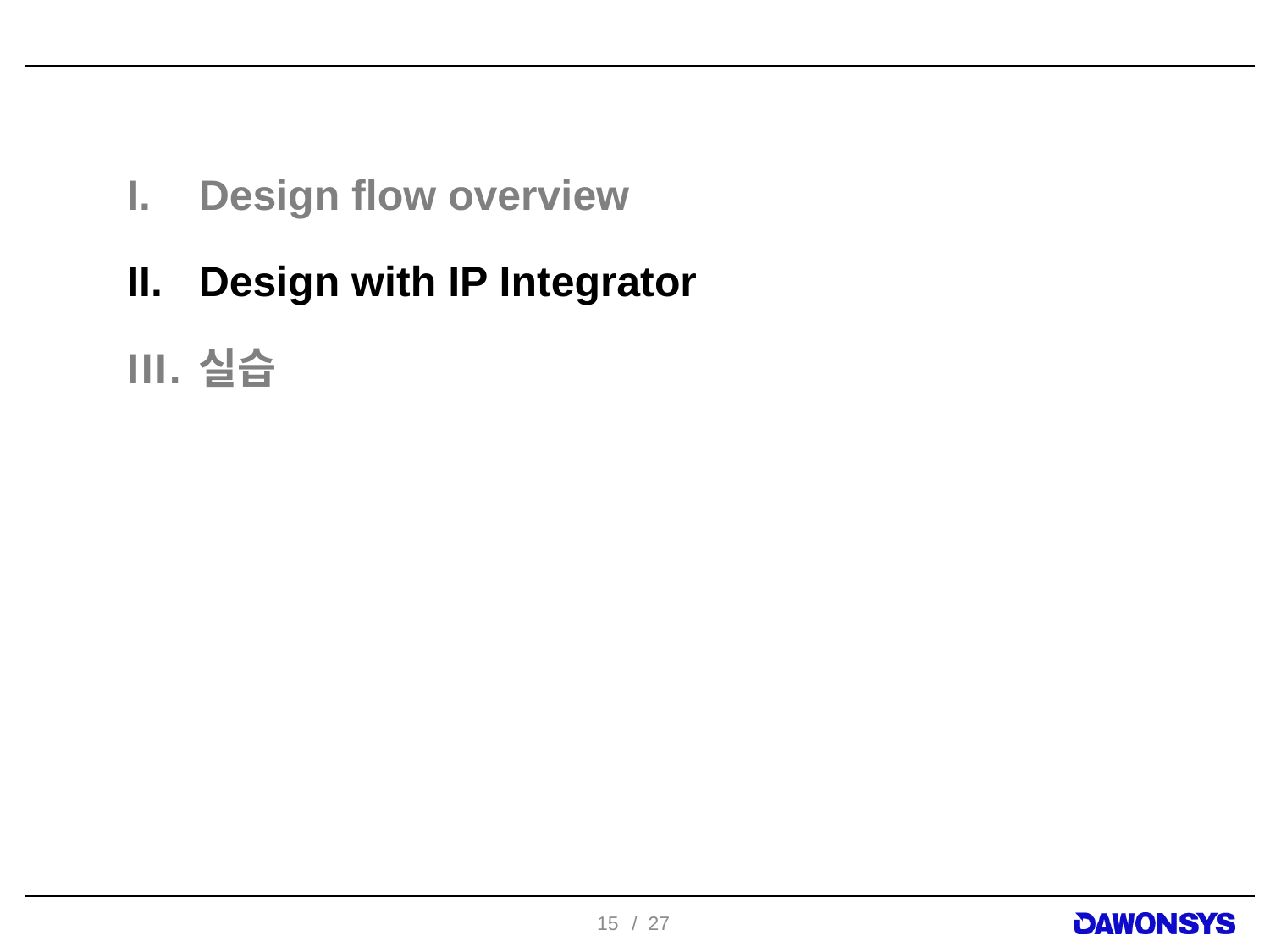

Design flow overview
Design with IP Integrator
실습
15
/  27